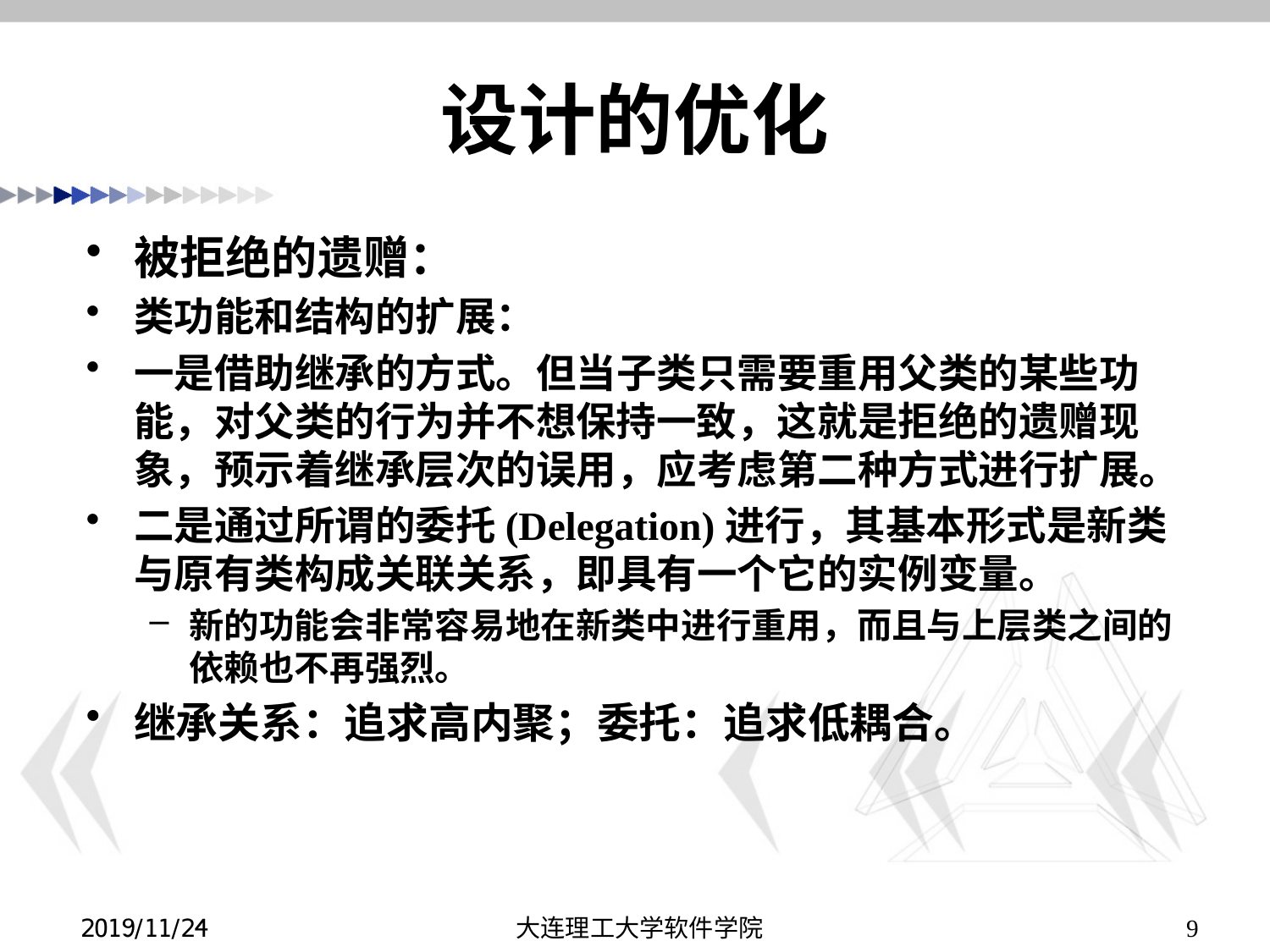

# 设计的优化
被拒绝的遗赠：
类功能和结构的扩展：
一是借助继承的方式。但当子类只需要重用父类的某些功能，对父类的行为并不想保持一致，这就是拒绝的遗赠现象，预示着继承层次的误用，应考虑第二种方式进行扩展。
二是通过所谓的委托(Delegation)进行，其基本形式是新类与原有类构成关联关系，即具有一个它的实例变量。
新的功能会非常容易地在新类中进行重用，而且与上层类之间的依赖也不再强烈。
继承关系：追求高内聚；委托：追求低耦合。
2019/11/24
大连理工大学软件学院
9